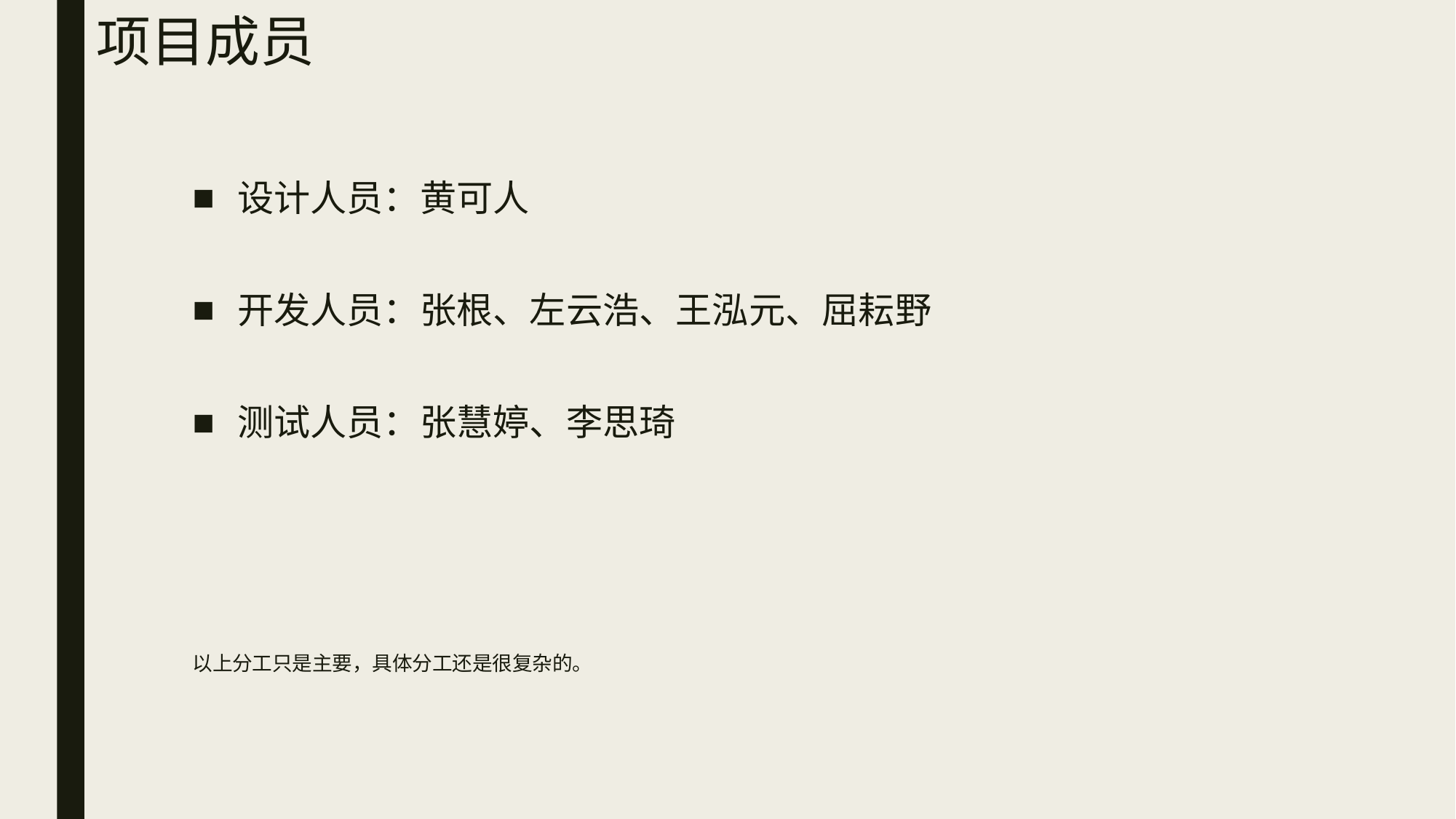

# 项目成员
设计人员：黄可人

开发人员：张根、左云浩、王泓元、屈耘野

测试人员：张慧婷、李思琦

以上分工只是主要，具体分工还是很复杂的。